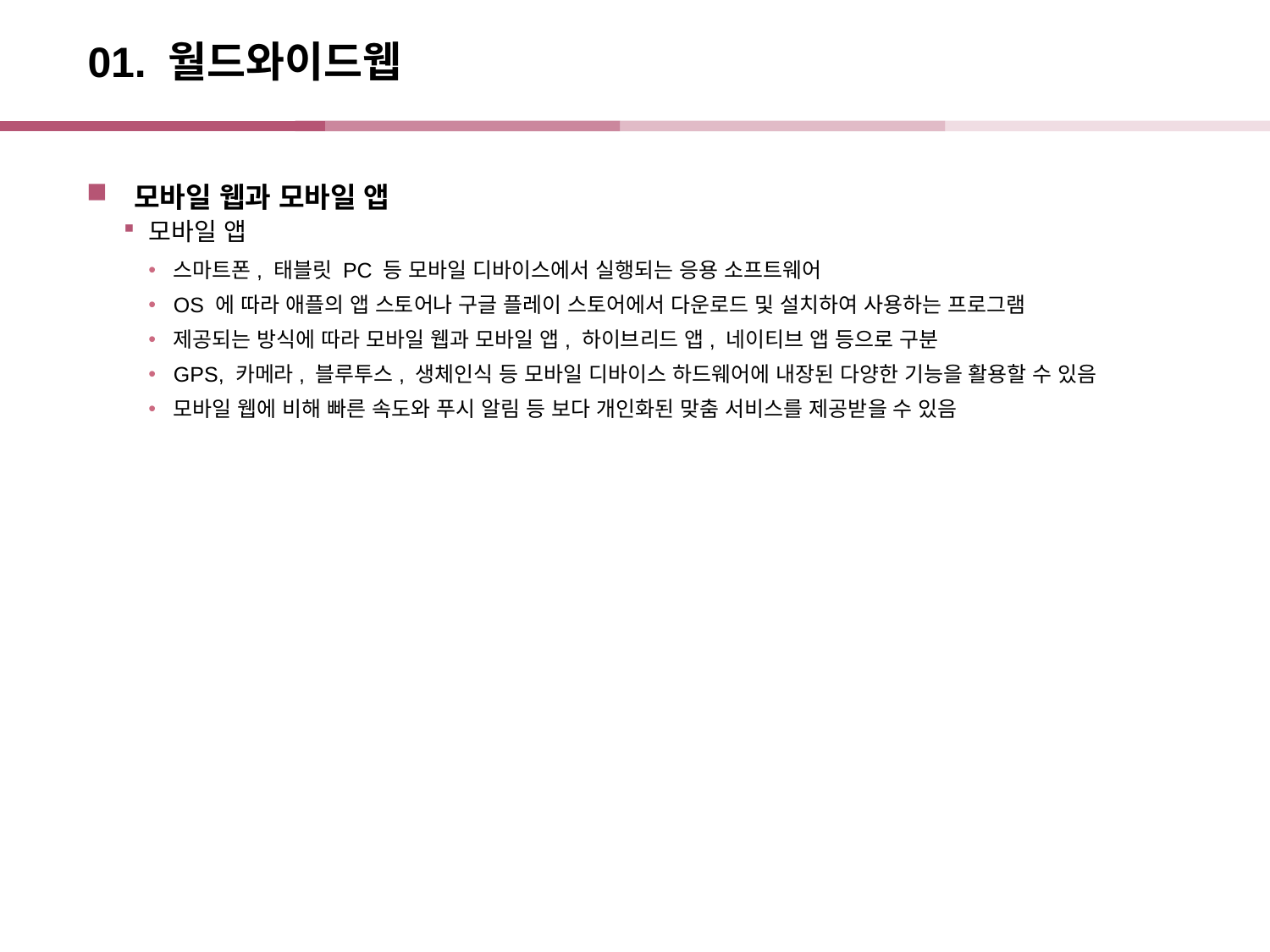

# 01. 월드와이드웹
모바일 웹과 모바일 앱
모바일 앱
스마트폰, 태블릿 PC 등 모바일 디바이스에서 실행되는 응용 소프트웨어
OS 에 따라 애플의 앱 스토어나 구글 플레이 스토어에서 다운로드 및 설치하여 사용하는 프로그램
제공되는 방식에 따라 모바일 웹과 모바일 앱, 하이브리드 앱, 네이티브 앱 등으로 구분
GPS, 카메라, 블루투스, 생체인식 등 모바일 디바이스 하드웨어에 내장된 다양한 기능을 활용할 수 있음
모바일 웹에 비해 빠른 속도와 푸시 알림 등 보다 개인화된 맞춤 서비스를 제공받을 수 있음